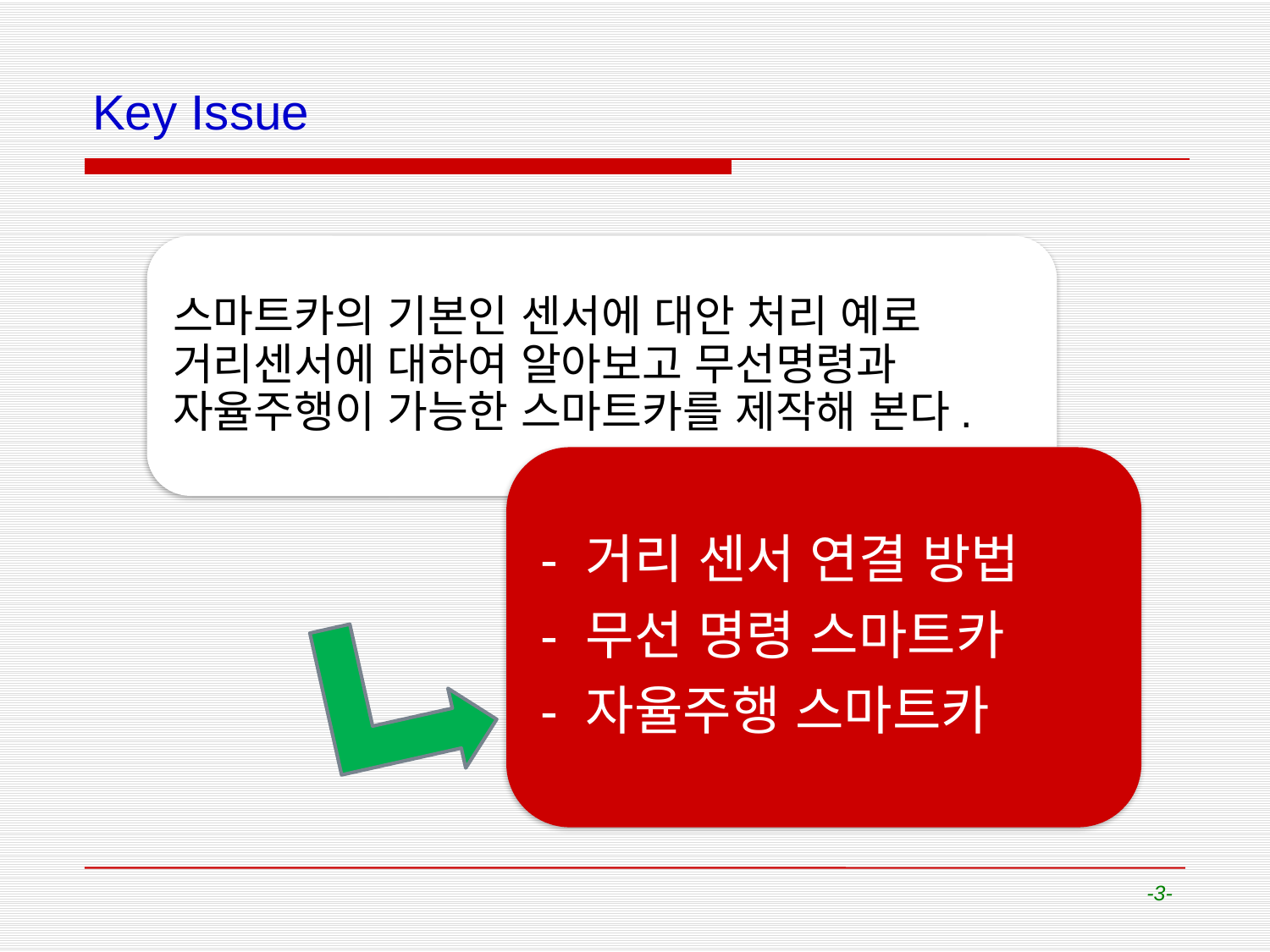

# Key Issue
스마트카의 기본인 센서에 대안 처리 예로 거리센서에 대하여 알아보고 무선명령과 자율주행이 가능한 스마트카를 제작해 본다.
- 거리 센서 연결 방법
- 무선 명령 스마트카
- 자율주행 스마트카

-3-